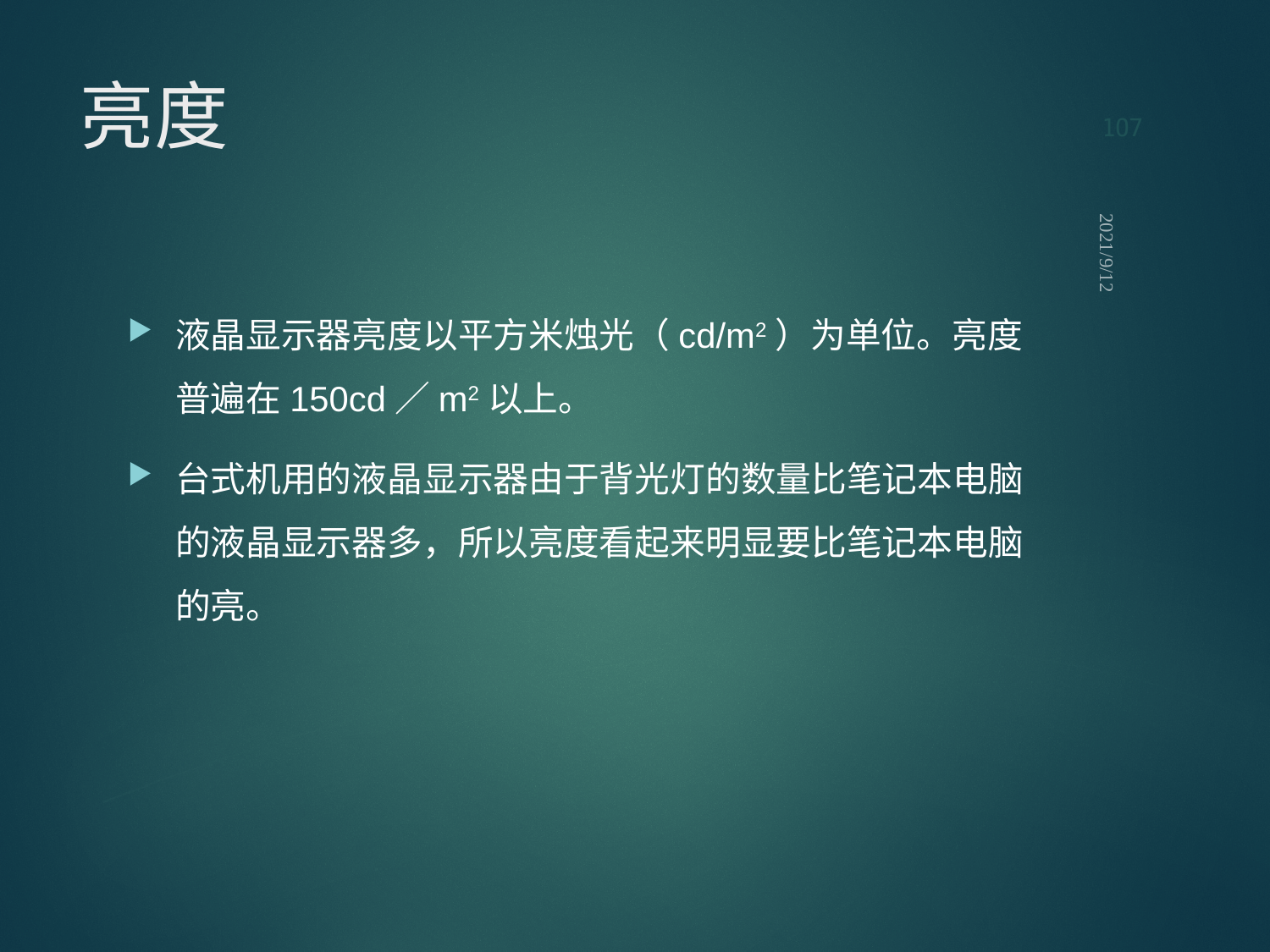

107
# 亮度
2021/9/12
液晶显示器亮度以平方米烛光（cd/m2）为单位。亮度普遍在150cd／m2以上。
台式机用的液晶显示器由于背光灯的数量比笔记本电脑的液晶显示器多，所以亮度看起来明显要比笔记本电脑的亮。